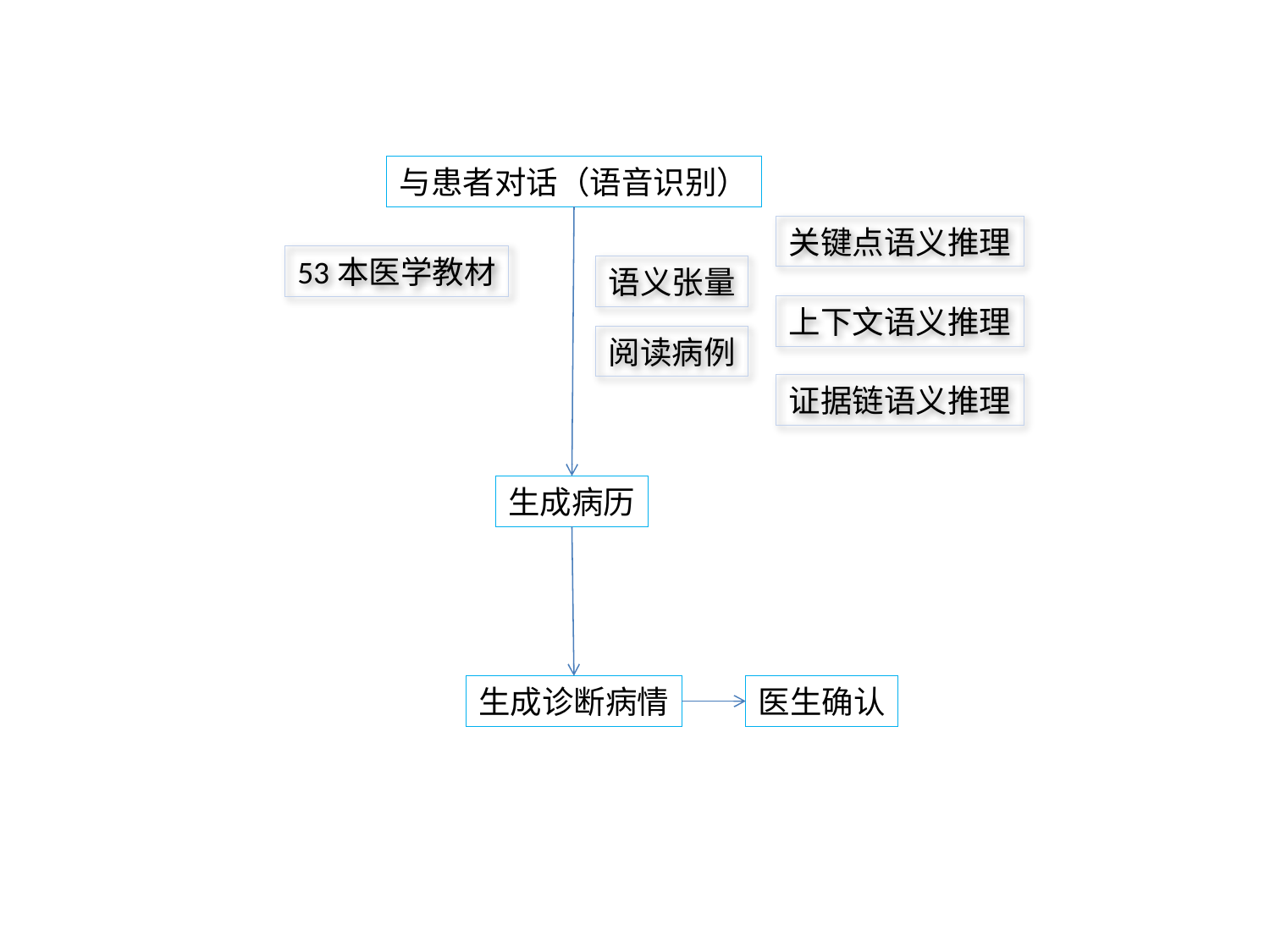

与患者对话（语音识别）
关键点语义推理
53本医学教材
语义张量
上下文语义推理
阅读病例
证据链语义推理
生成病历
生成诊断病情
医生确认